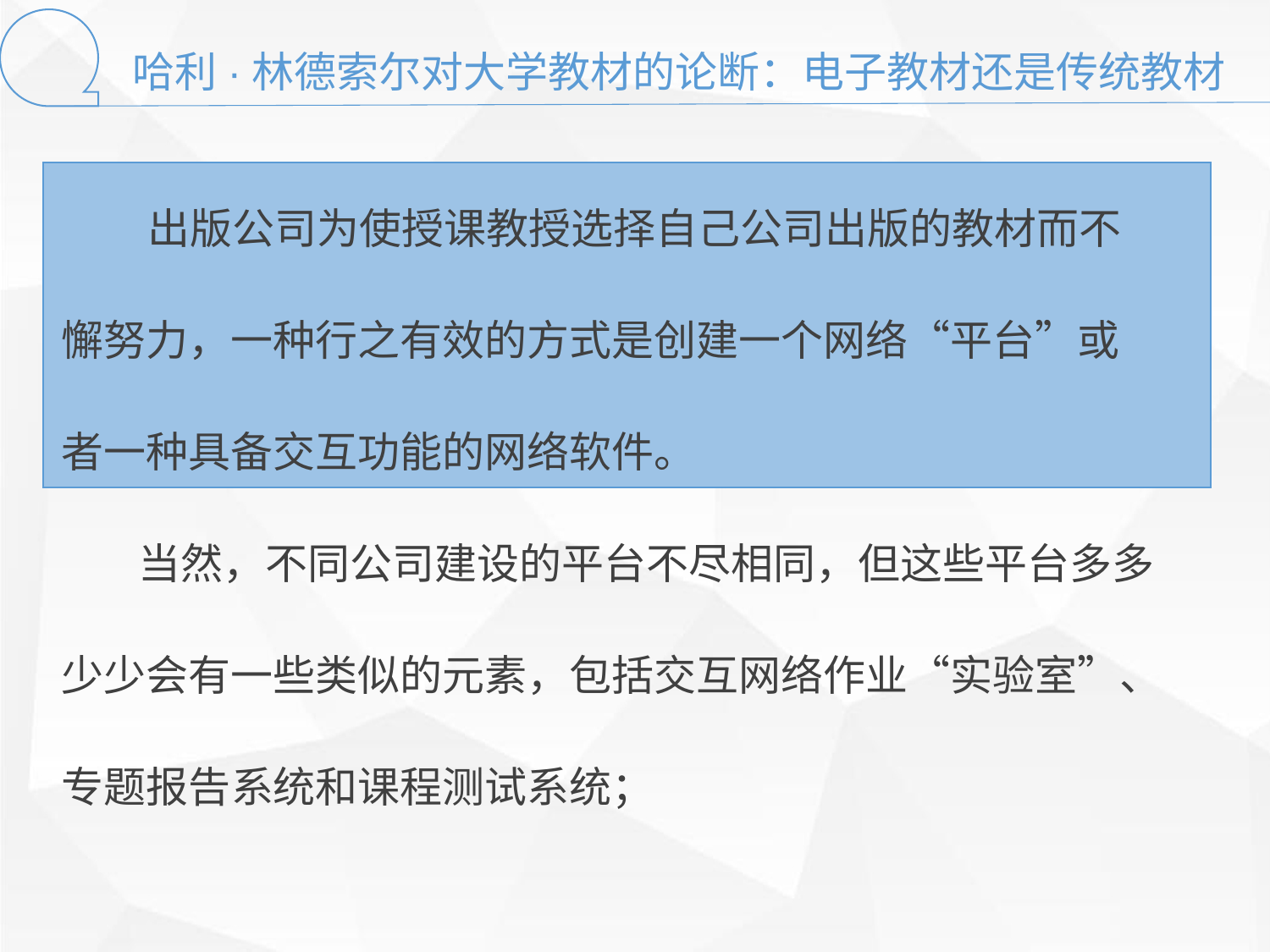

哈利·林德索尔对大学教材的论断：电子教材还是传统教材
        出版公司为使授课教授选择自己公司出版的教材而不懈努力，一种行之有效的方式是创建一个网络“平台”或者一种具备交互功能的网络软件。
       当然，不同公司建设的平台不尽相同，但这些平台多多少少会有一些类似的元素，包括交互网络作业“实验室”、专题报告系统和课程测试系统；